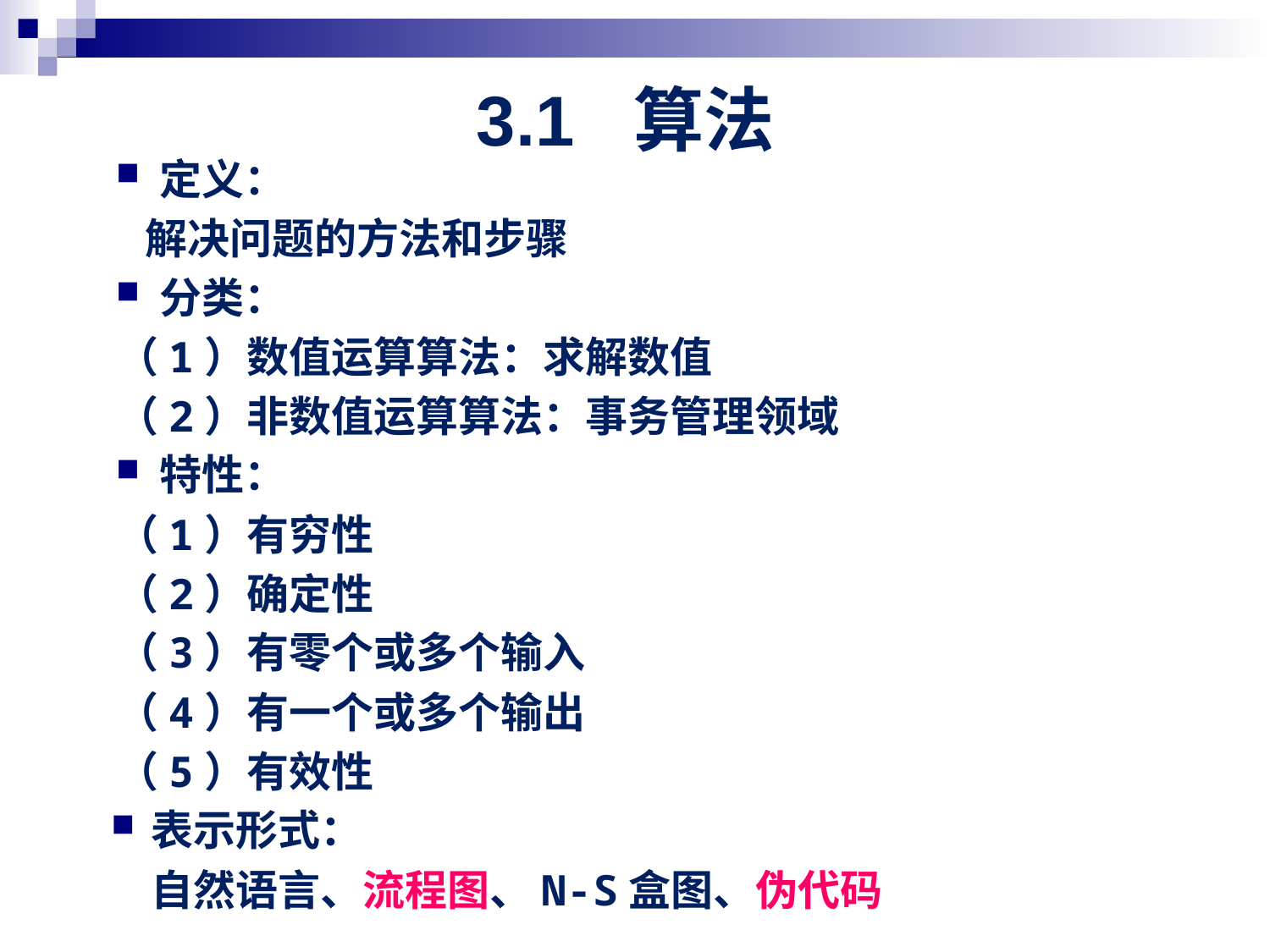

# 3.1 算法
 定义：
  解决问题的方法和步骤
 分类：
（1）数值运算算法：求解数值
（2）非数值运算算法：事务管理领域
 特性：
（1）有穷性
（2）确定性
（3）有零个或多个输入
（4）有一个或多个输出
（5）有效性
表示形式：
	自然语言、流程图、N-S盒图、伪代码

2